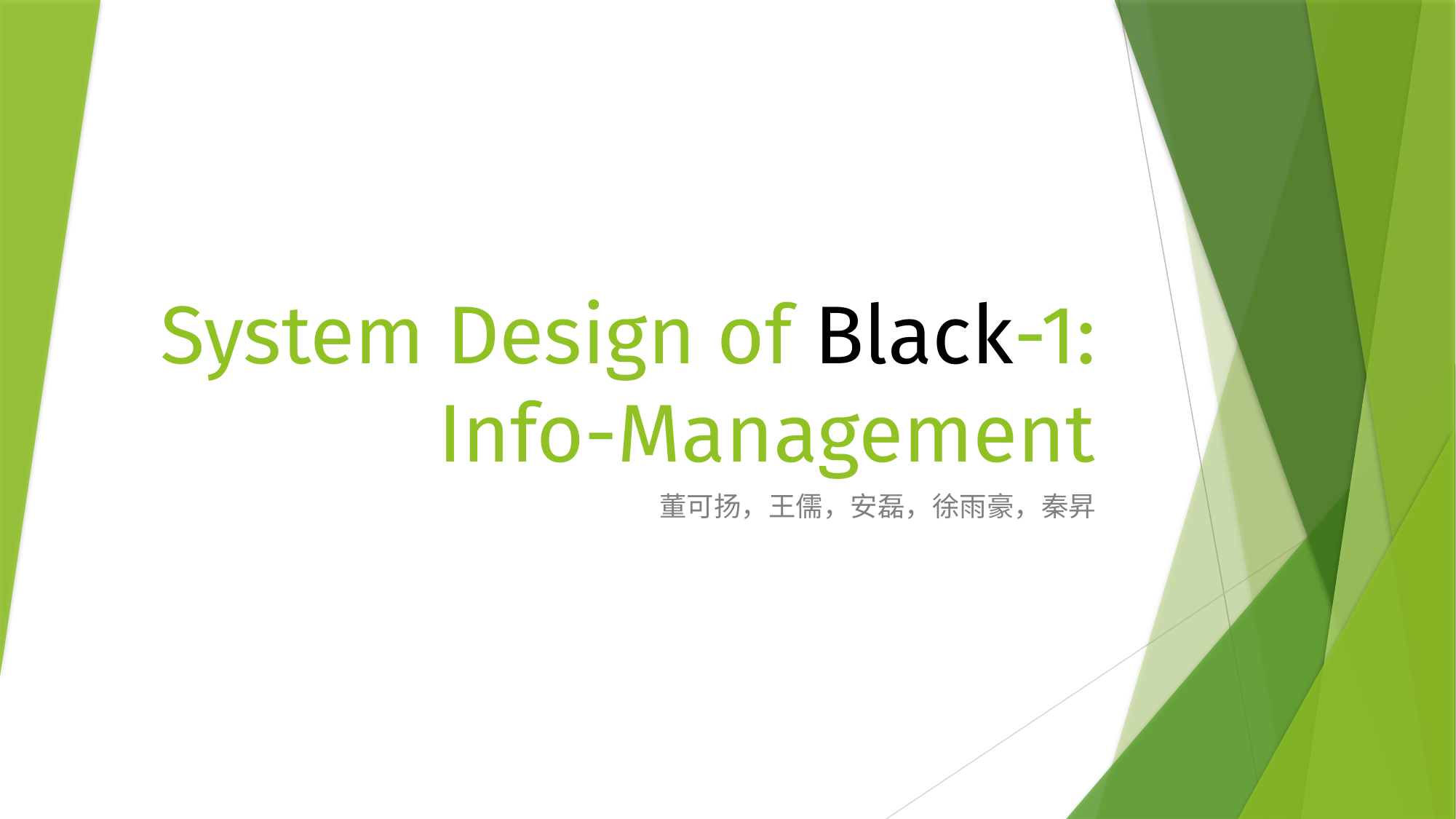

# System Design of Black-1: Info-Management
董可扬，王儒，安磊，徐雨豪，秦昇